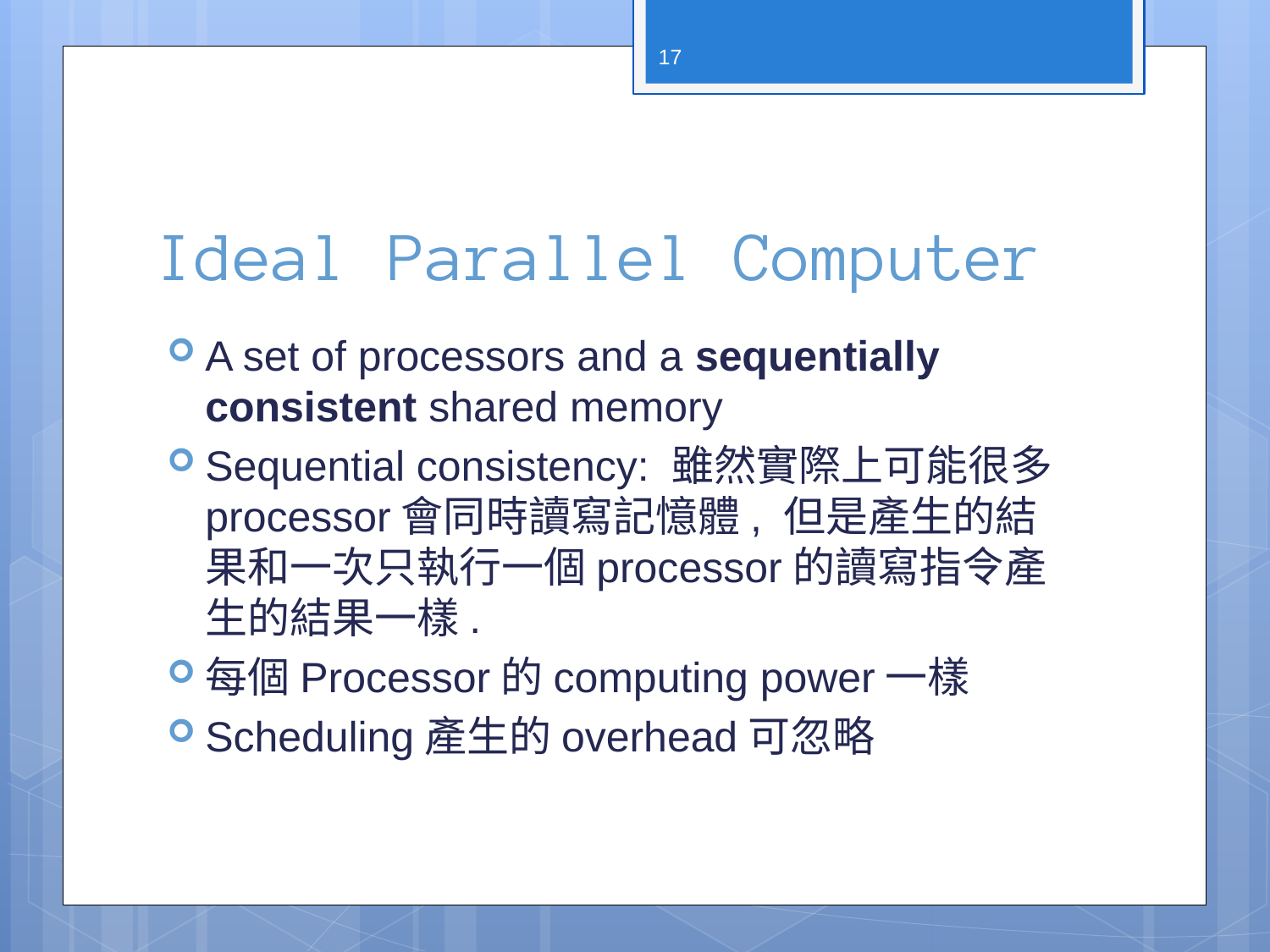

17
# Ideal Parallel Computer
A set of processors and a sequentially consistent shared memory
Sequential consistency: 雖然實際上可能很多processor會同時讀寫記憶體, 但是產生的結果和一次只執行一個processor的讀寫指令產生的結果一樣.
每個Processor的computing power一樣
Scheduling產生的overhead可忽略